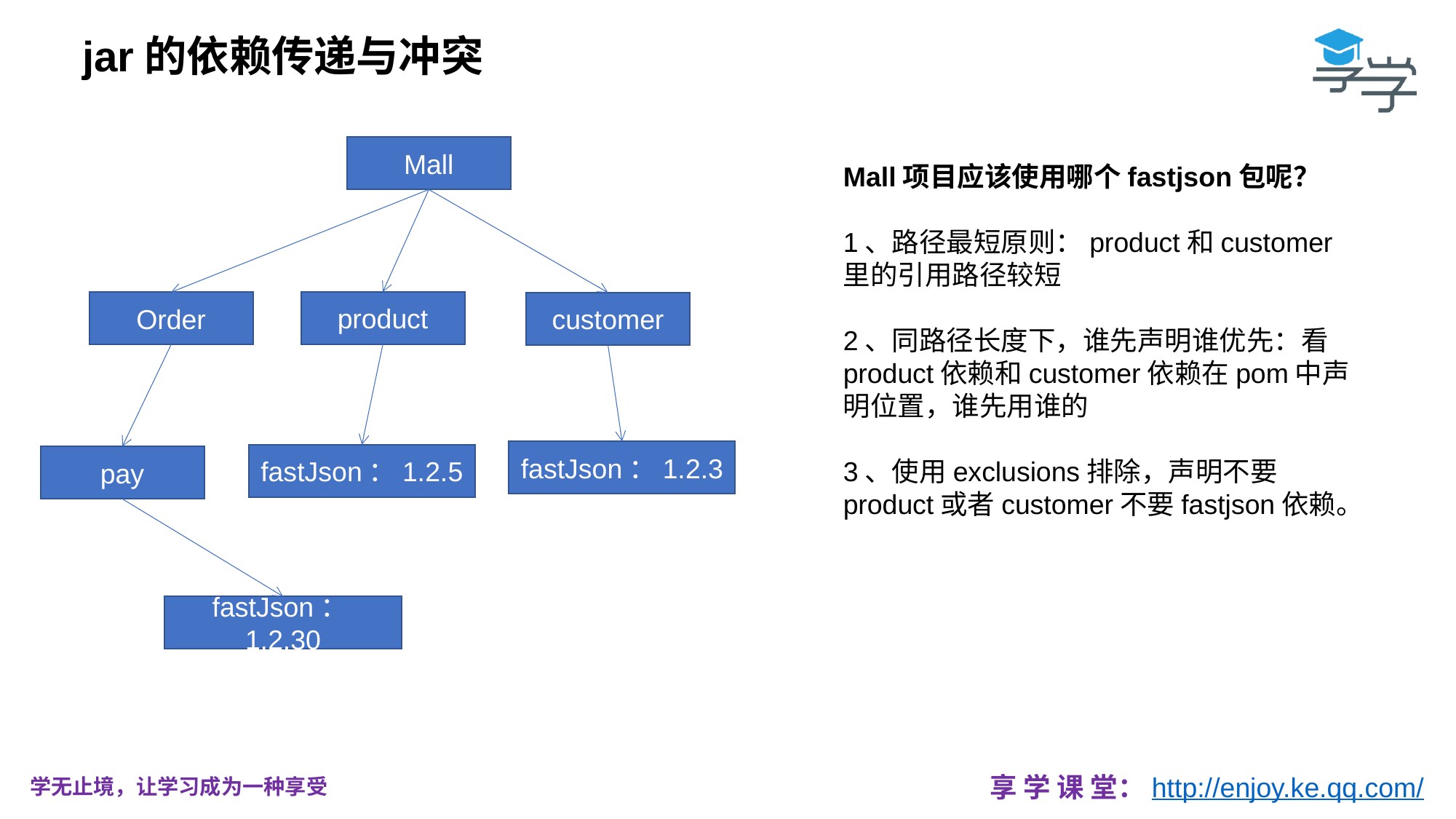

jar的依赖传递与冲突
Mall
Mall项目应该使用哪个fastjson包呢？

1、路径最短原则：product和customer里的引用路径较短

2、同路径长度下，谁先声明谁优先：看product依赖和customer依赖在pom中声明位置，谁先用谁的

3、使用exclusions排除，声明不要product或者customer不要fastjson依赖。
product
Order
customer
fastJson：1.2.3
fastJson：1.2.5
pay
fastJson：1.2.30